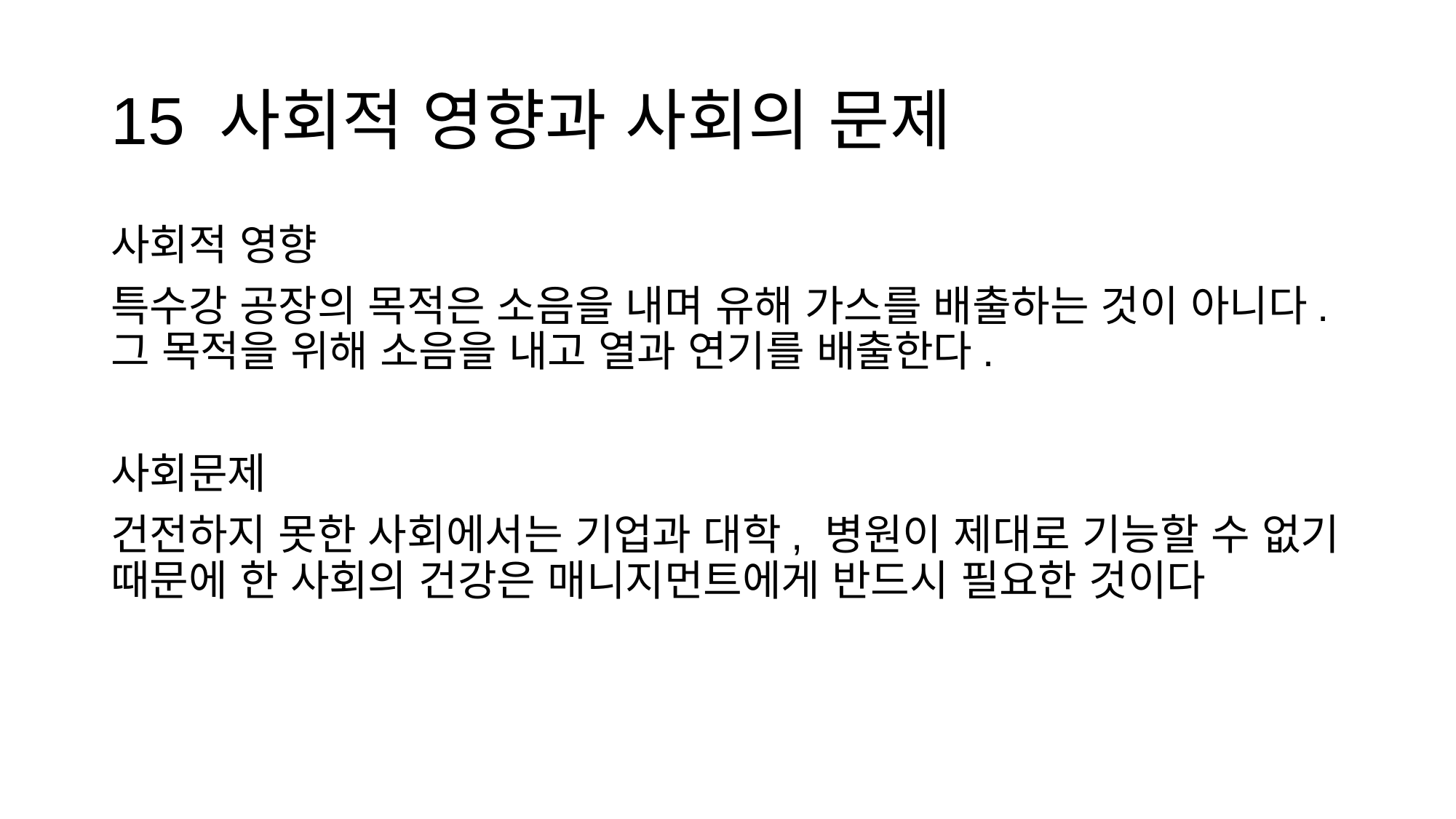

# 15 사회적 영향과 사회의 문제
사회적 영향
특수강 공장의 목적은 소음을 내며 유해 가스를 배출하는 것이 아니다. 그 목적을 위해 소음을 내고 열과 연기를 배출한다.

사회문제
건전하지 못한 사회에서는 기업과 대학, 병원이 제대로 기능할 수 없기 때문에 한 사회의 건강은 매니지먼트에게 반드시 필요한 것이다